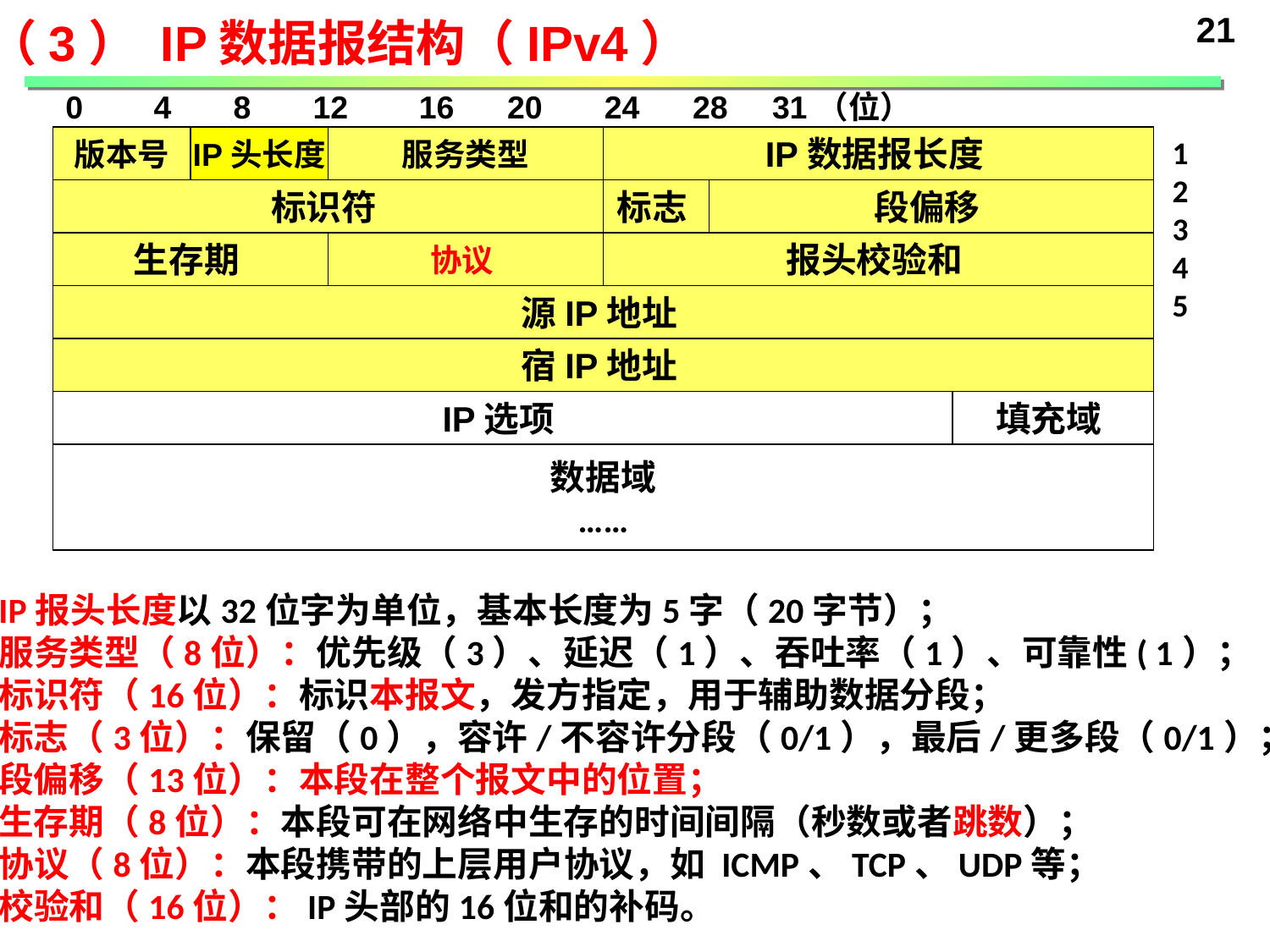

21
（3） IP数据报结构（IPv4）
0        4       8       12        16      20       24      28     31（位）
版本号
IP头长度
服务类型
IP数据报长度
1
2
3
4
5
标识符
标志
段偏移
生存期
协议
报头校验和
源IP地址
宿IP地址
IP选项
填充域
数据域
……

IP报头长度以32位字为单位，基本长度为5字（20字节）；
服务类型（8位）：优先级（3）、延迟（1）、吞吐率（1）、可靠性( 1）；
标识符（16位）：标识本报文，发方指定，用于辅助数据分段；
标志（3位）：保留（0），容许/不容许分段（0/1），最后/更多段（0/1）；
段偏移（13位）：本段在整个报文中的位置；
生存期（8位）：本段可在网络中生存的时间间隔（秒数或者跳数）；
协议（8位）：本段携带的上层用户协议，如 ICMP、TCP、UDP等；
校验和（16位）：IP头部的16位和的补码。